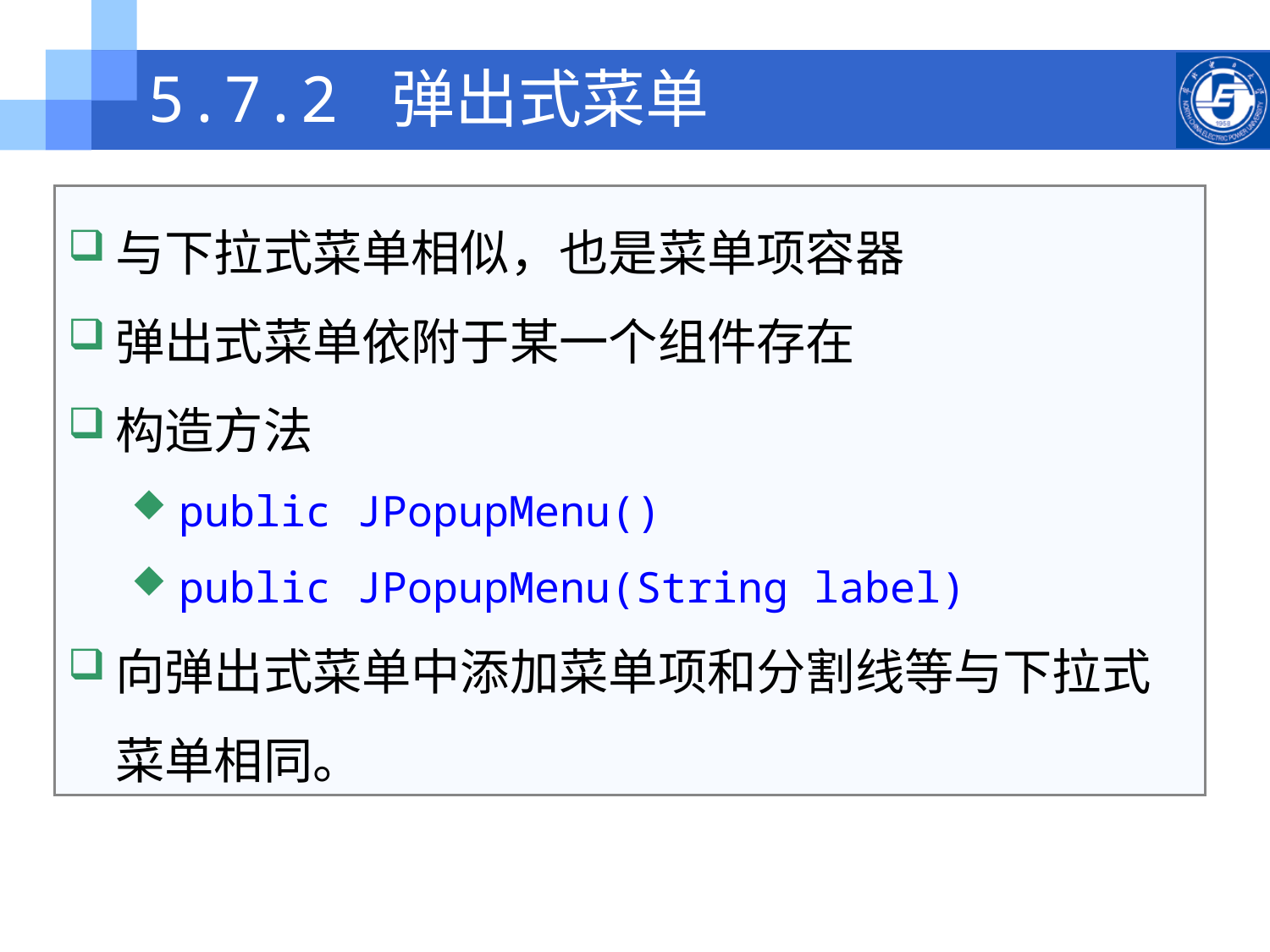

5.7.2 弹出式菜单
与下拉式菜单相似，也是菜单项容器
弹出式菜单依附于某一个组件存在
构造方法
public JPopupMenu()
public JPopupMenu(String label)
向弹出式菜单中添加菜单项和分割线等与下拉式菜单相同。